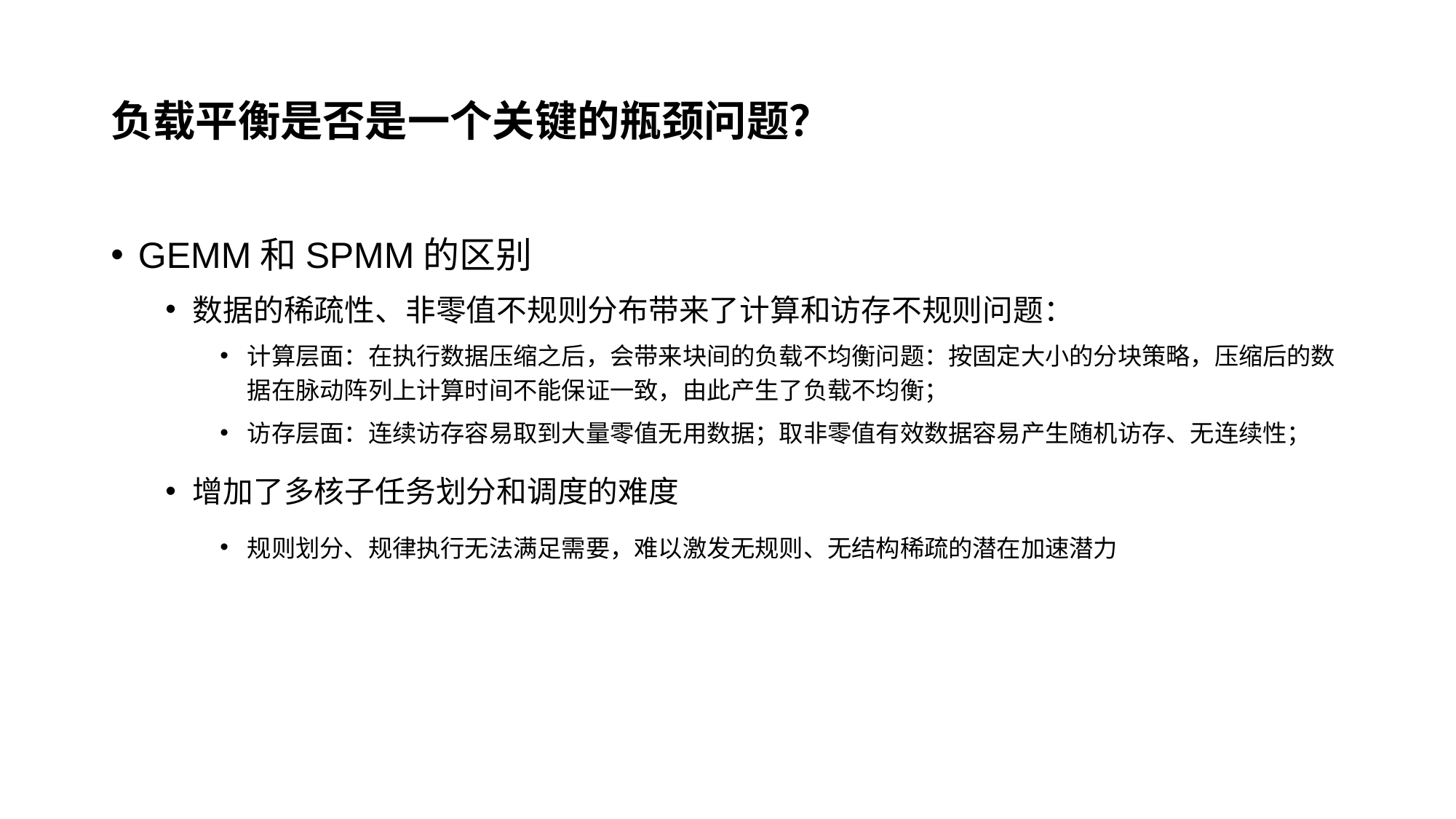

# 负载平衡是否是一个关键的瓶颈问题？
GEMM和SPMM的区别
数据的稀疏性、非零值不规则分布带来了计算和访存不规则问题：
计算层面：在执行数据压缩之后，会带来块间的负载不均衡问题：按固定大小的分块策略，压缩后的数据在脉动阵列上计算时间不能保证一致，由此产生了负载不均衡；
访存层面：连续访存容易取到大量零值无用数据；取非零值有效数据容易产生随机访存、无连续性；
增加了多核子任务划分和调度的难度
规则划分、规律执行无法满足需要，难以激发无规则、无结构稀疏的潜在加速潜力